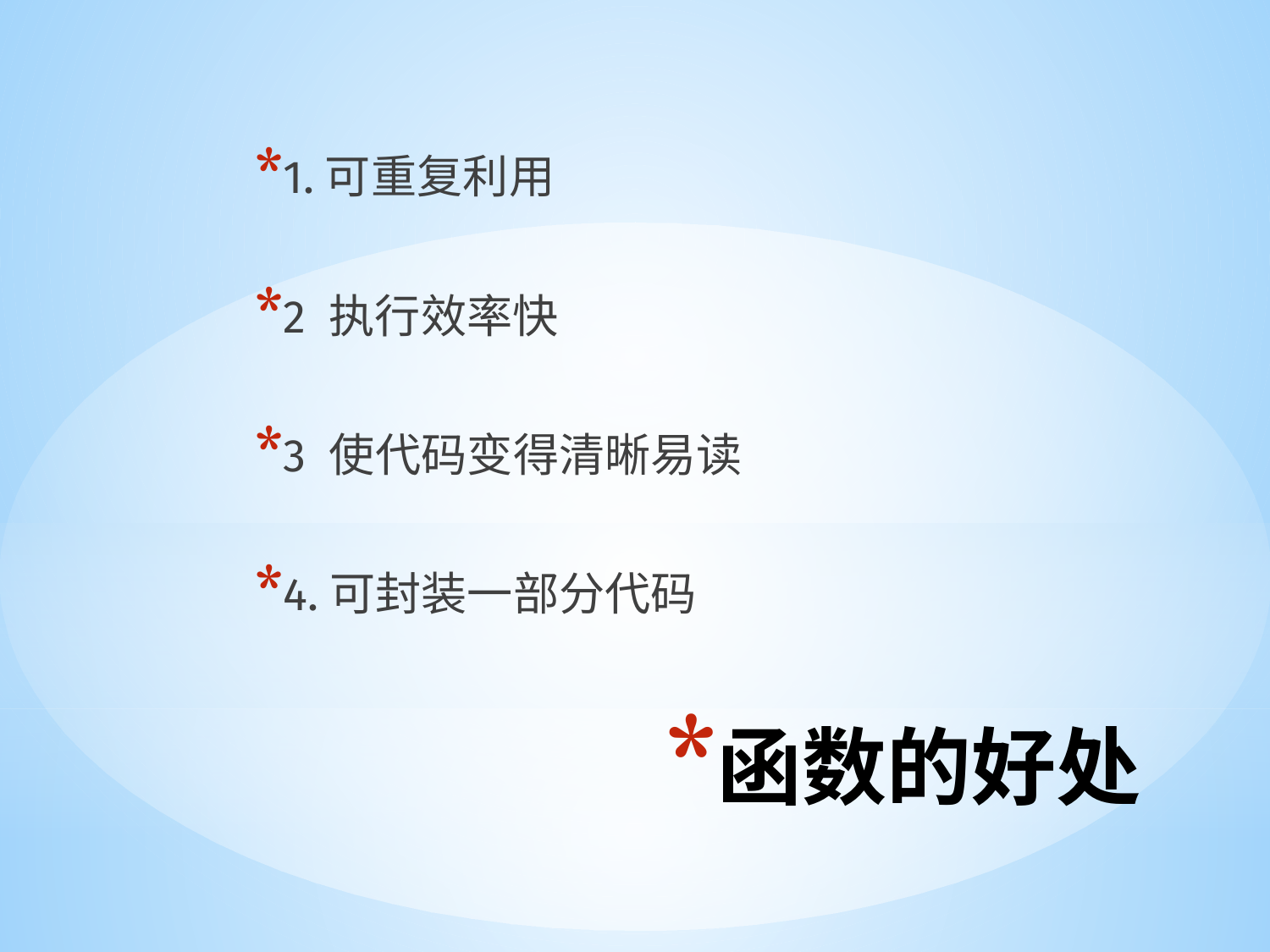

1.可重复利用

2 执行效率快

3 使代码变得清晰易读

4.可封装一部分代码
# 函数的好处